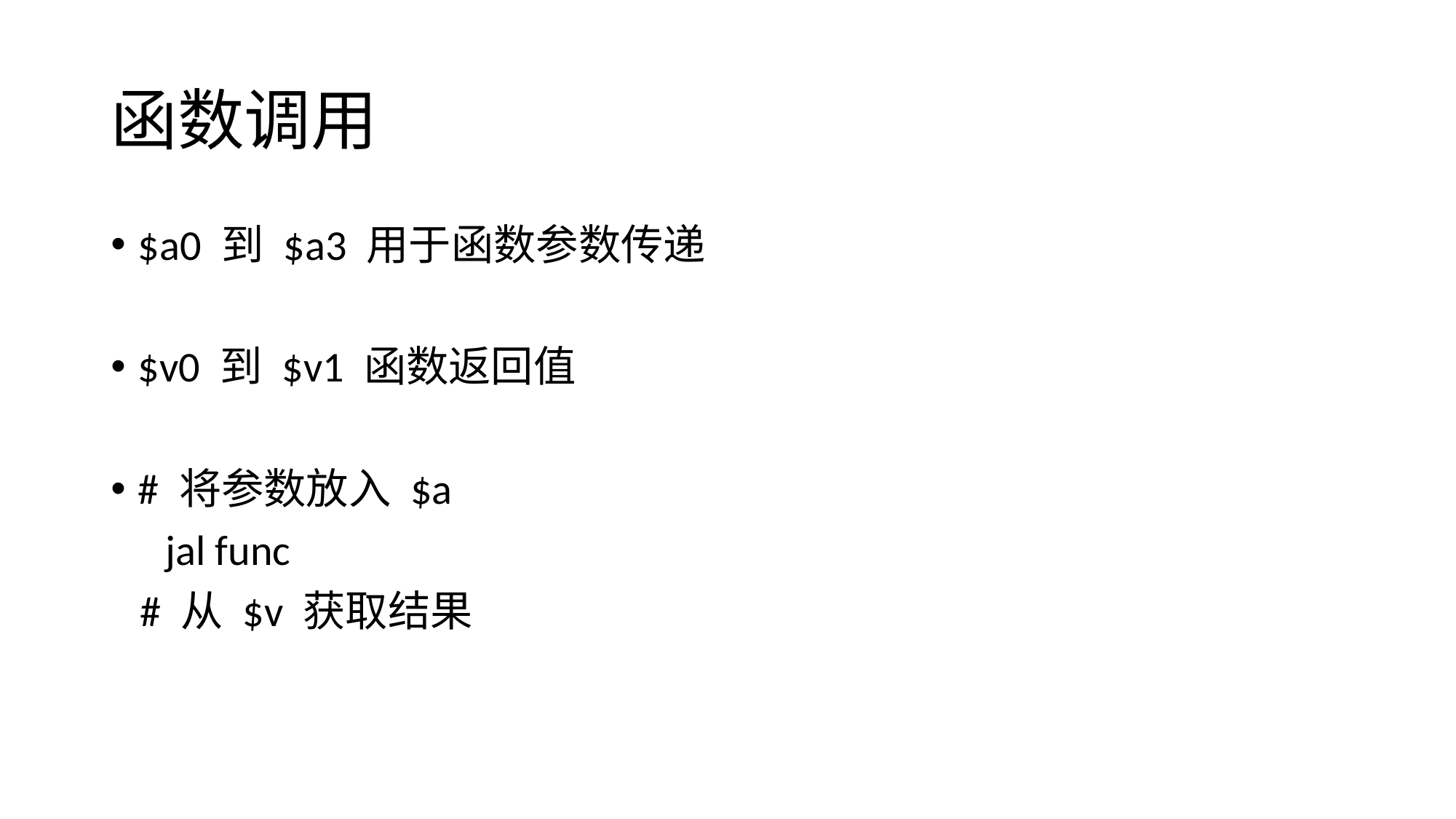

# 函数调用
$a0 到 $a3 用于函数参数传递

$v0 到 $v1 函数返回值

# 将参数放入 $a
jal func
   # 从 $v 获取结果